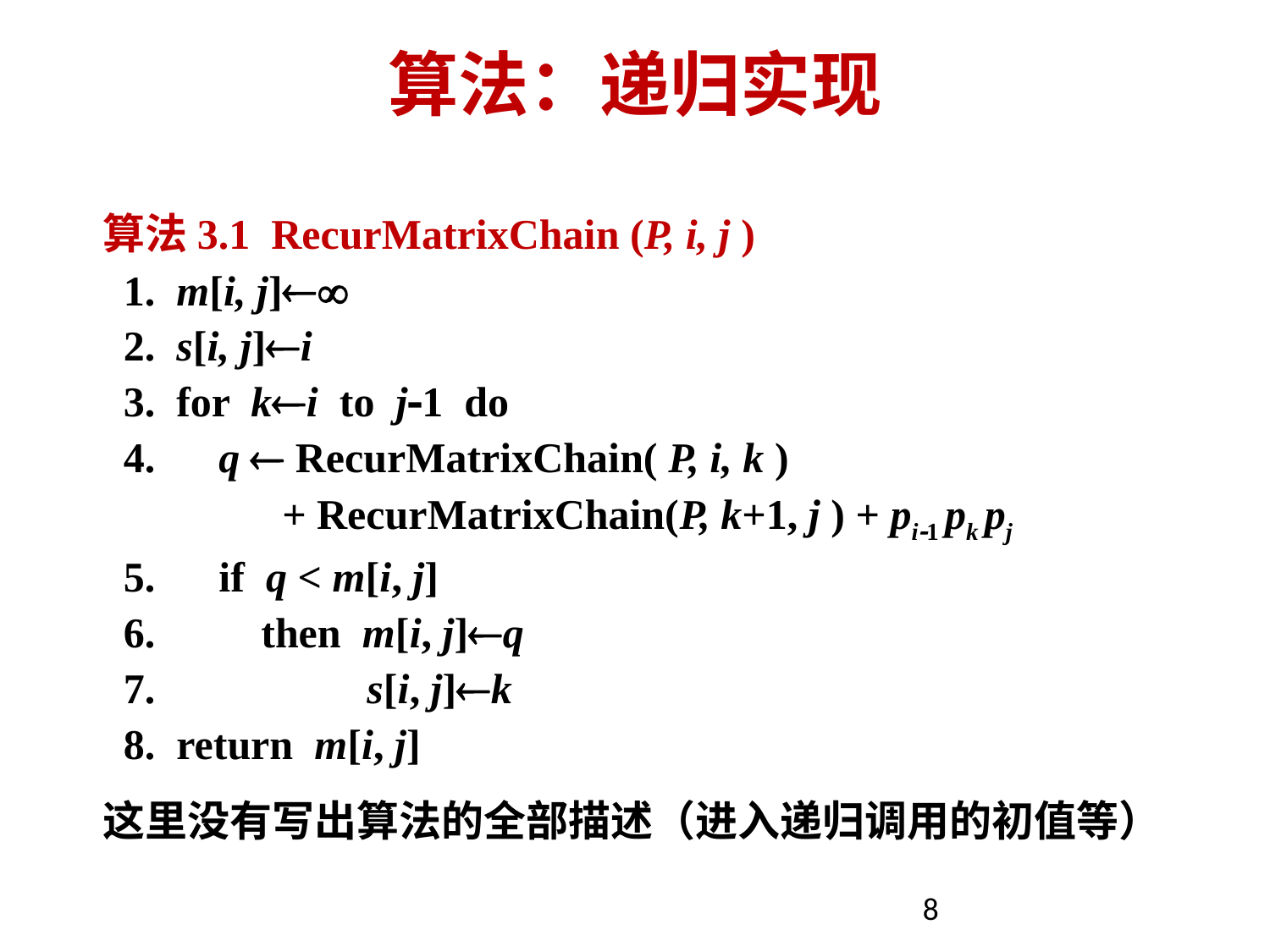

# 算法：递归实现
算法3.1  RecurMatrixChain (P, i, j )
  1.  m[i, j]←∞
  2.  s[i, j]←i
  3.  for  k←i  to  j−1  do
  4.      q ← RecurMatrixChain( P, i, k )
                 + RecurMatrixChain(P, k+1, j ) + pi−1 pk pj
  5.      if  q < m[i, j]
  6.          then  m[i, j]←q
  7.                    s[i, j]←k
  8.  return  m[i, j]
这里没有写出算法的全部描述（进入递归调用的初值等）
8